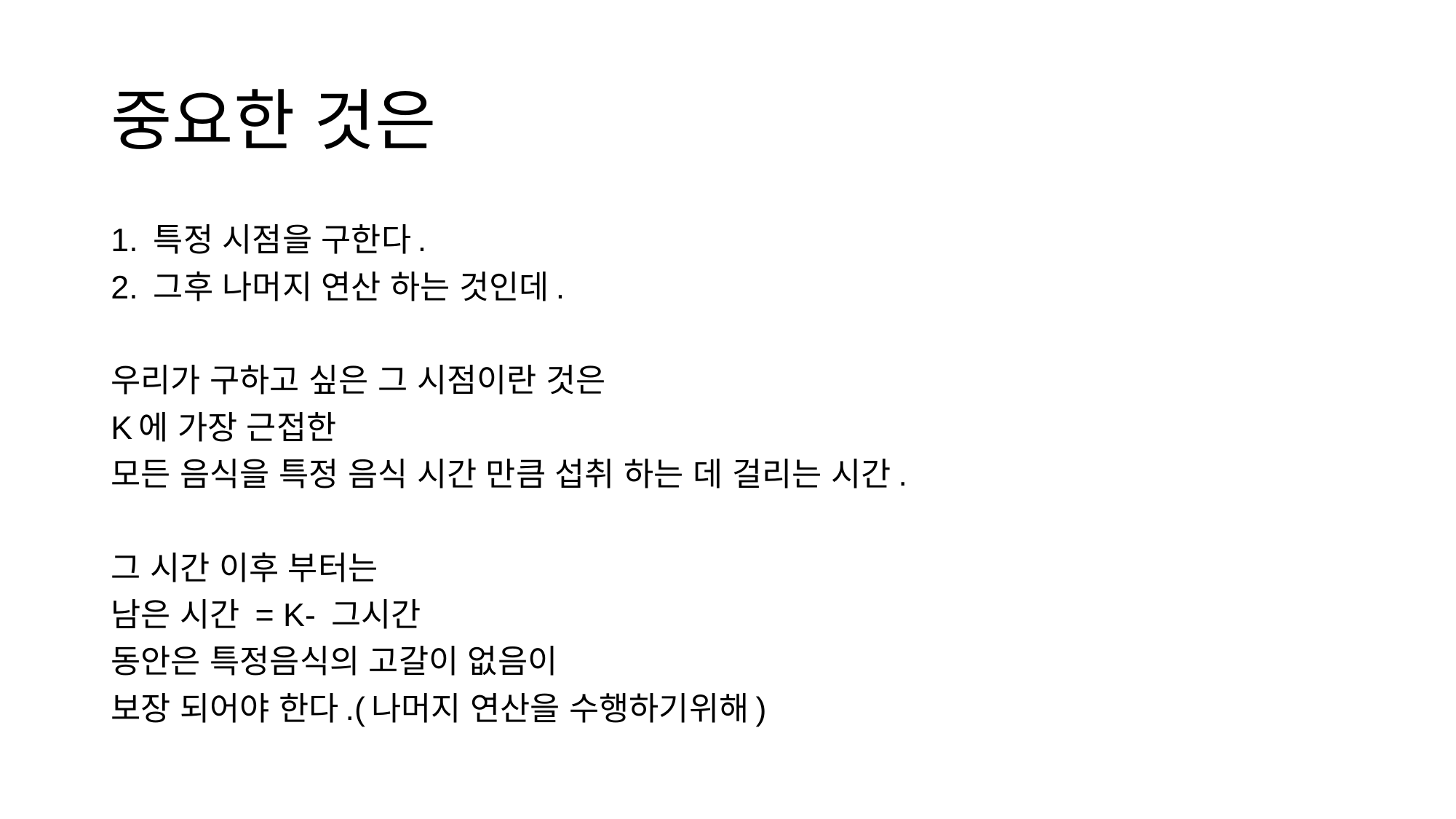

# 중요한 것은
1. 특정 시점을 구한다.
2. 그후 나머지 연산 하는 것인데.

우리가 구하고 싶은 그 시점이란 것은
K에 가장 근접한
모든 음식을 특정 음식 시간 만큼 섭취 하는 데 걸리는 시간.

그 시간 이후 부터는
남은 시간 = K- 그시간
동안은 특정음식의 고갈이 없음이
보장 되어야 한다.(나머지 연산을 수행하기위해)